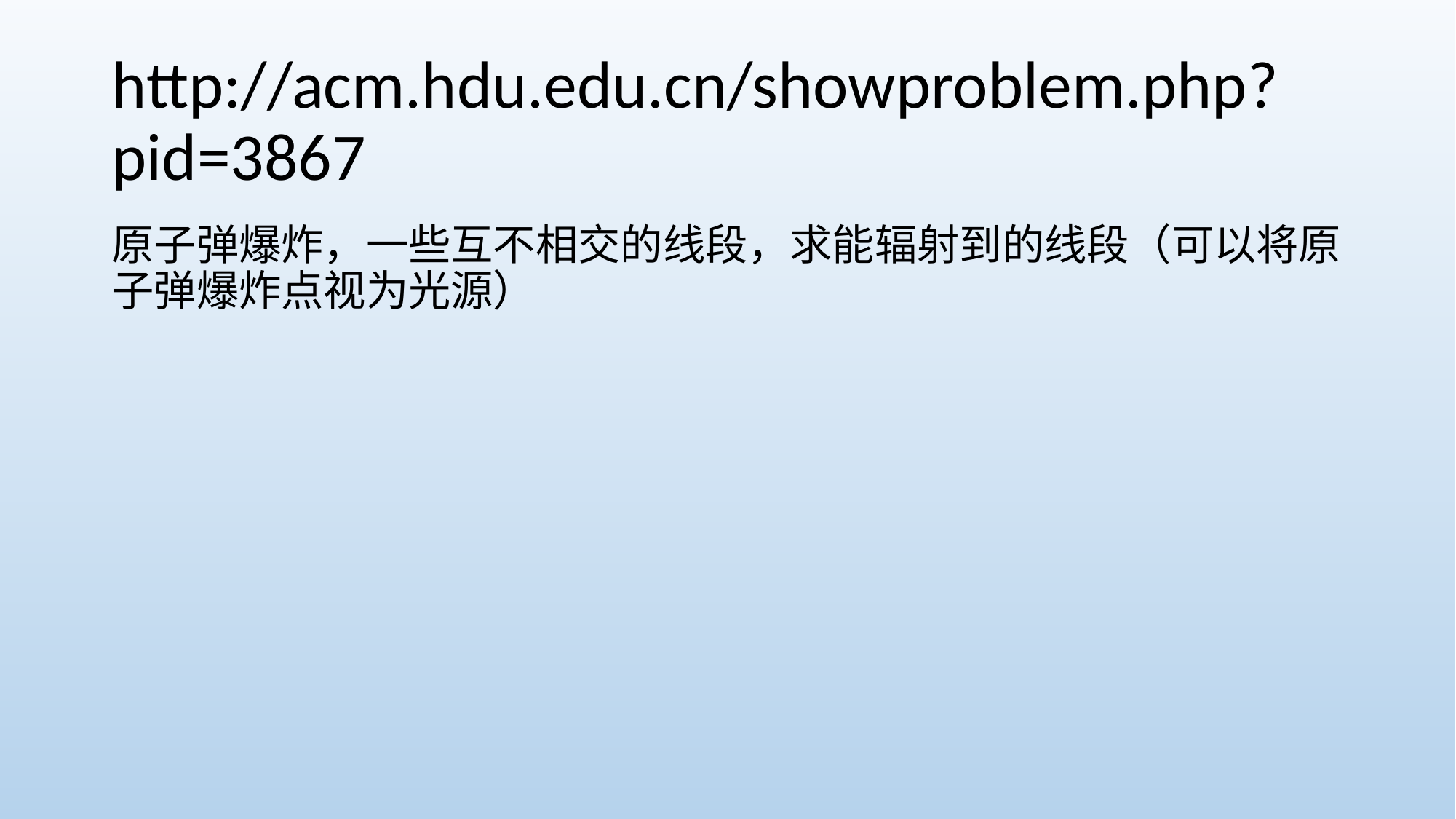

# http://acm.hdu.edu.cn/showproblem.php?pid=3867
原子弹爆炸，一些互不相交的线段，求能辐射到的线段（可以将原子弹爆炸点视为光源）